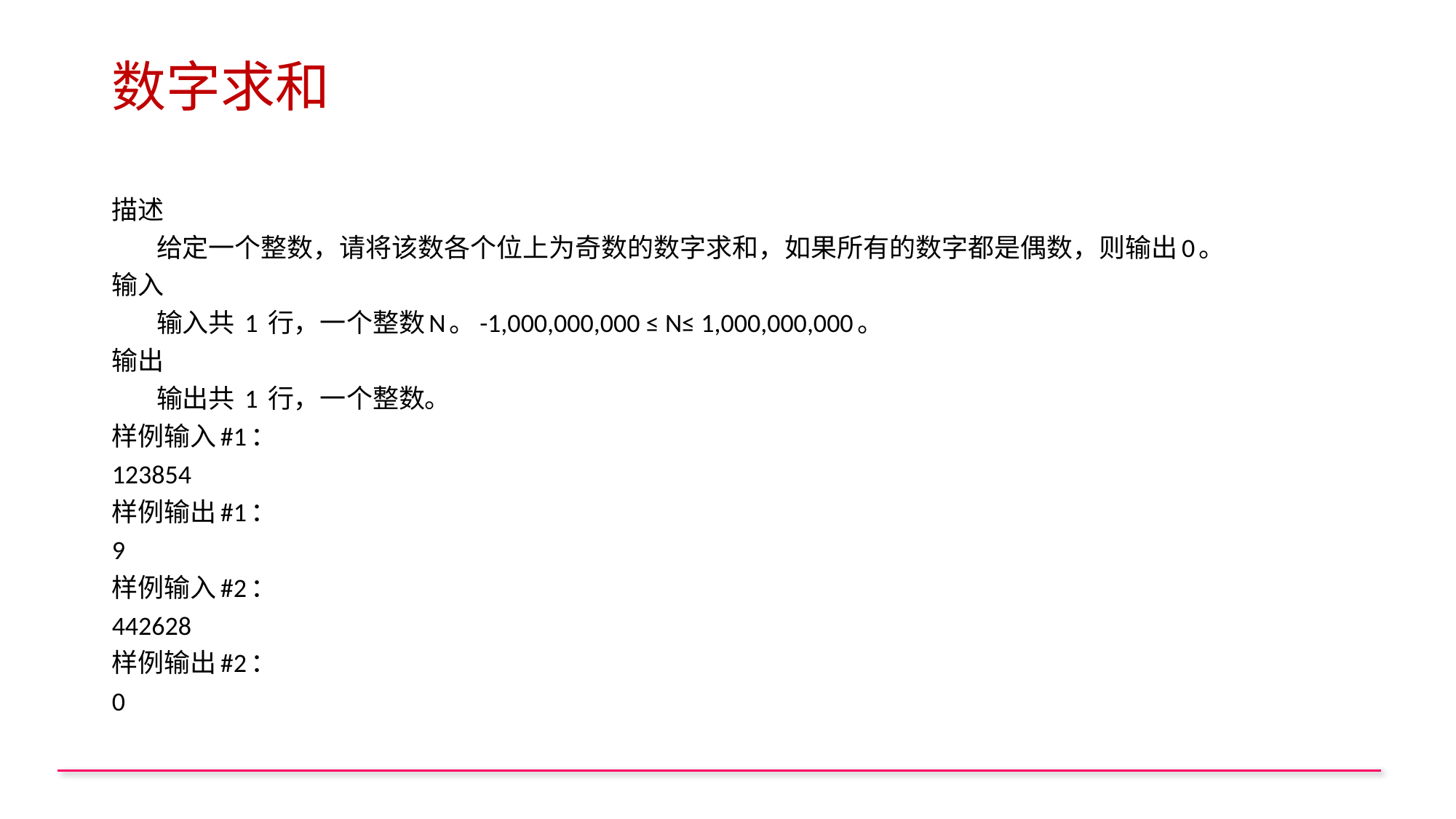

# 数字求和
描述
       给定一个整数，请将该数各个位上为奇数的数字求和，如果所有的数字都是偶数，则输出0。
输入
       输入共 1 行，一个整数N。-1,000,000,000 ≤ N≤ 1,000,000,000。
输出
       输出共 1 行，一个整数。
样例输入#1：
123854
样例输出#1：
9
样例输入#2：
442628
样例输出#2：
0